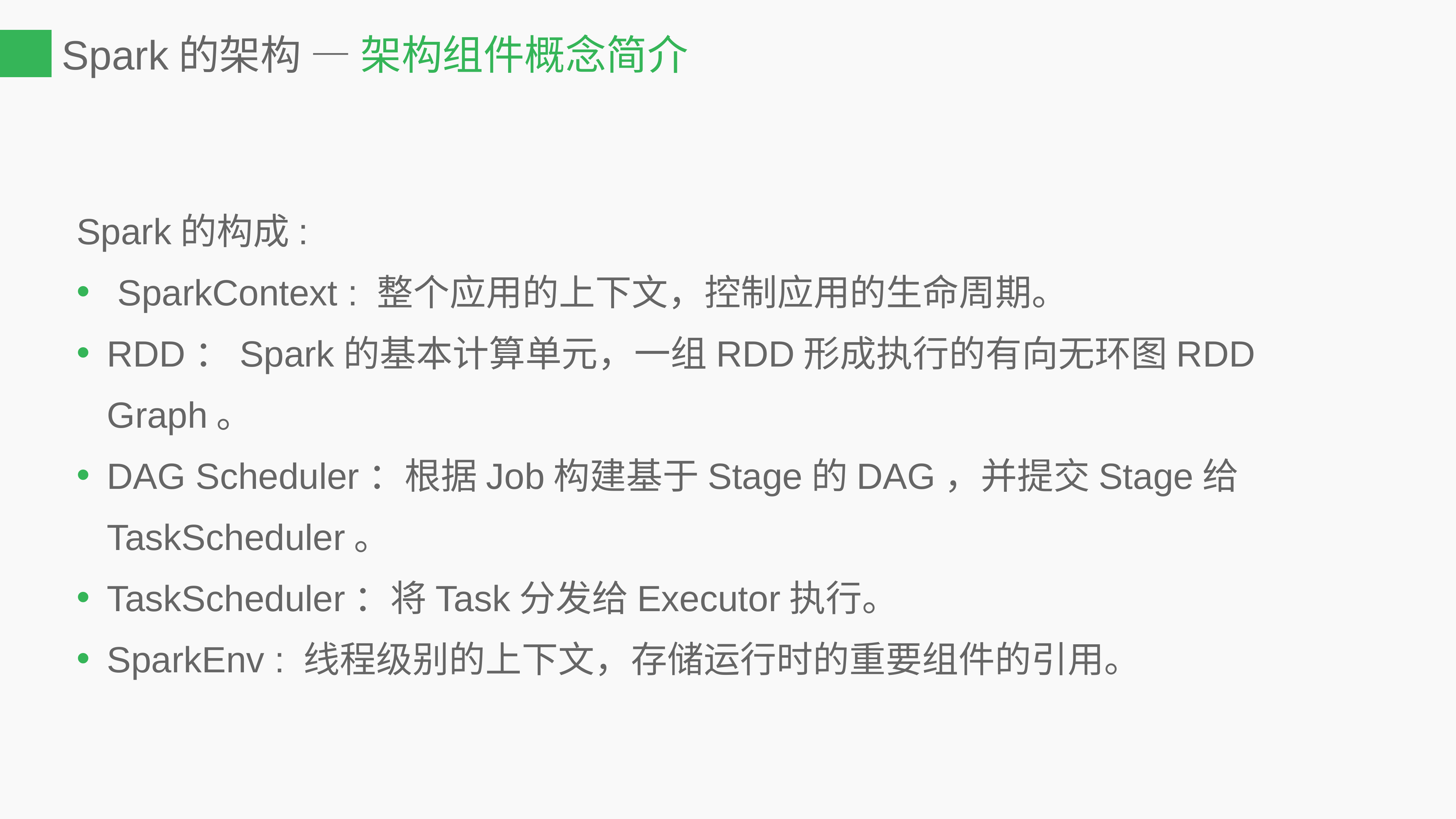

# Spark的架构 — 架构组件概念简介
Spark的构成:
SparkContext : 整个应用的上下文，控制应用的生命周期。
RDD：Spark的基本计算单元，一组RDD形成执行的有向无环图RDD Graph。
DAG Scheduler：根据Job构建基于Stage的DAG，并提交Stage给TaskScheduler。
TaskScheduler：将Task分发给Executor执行。
SparkEnv : 线程级别的上下文，存储运行时的重要组件的引用。